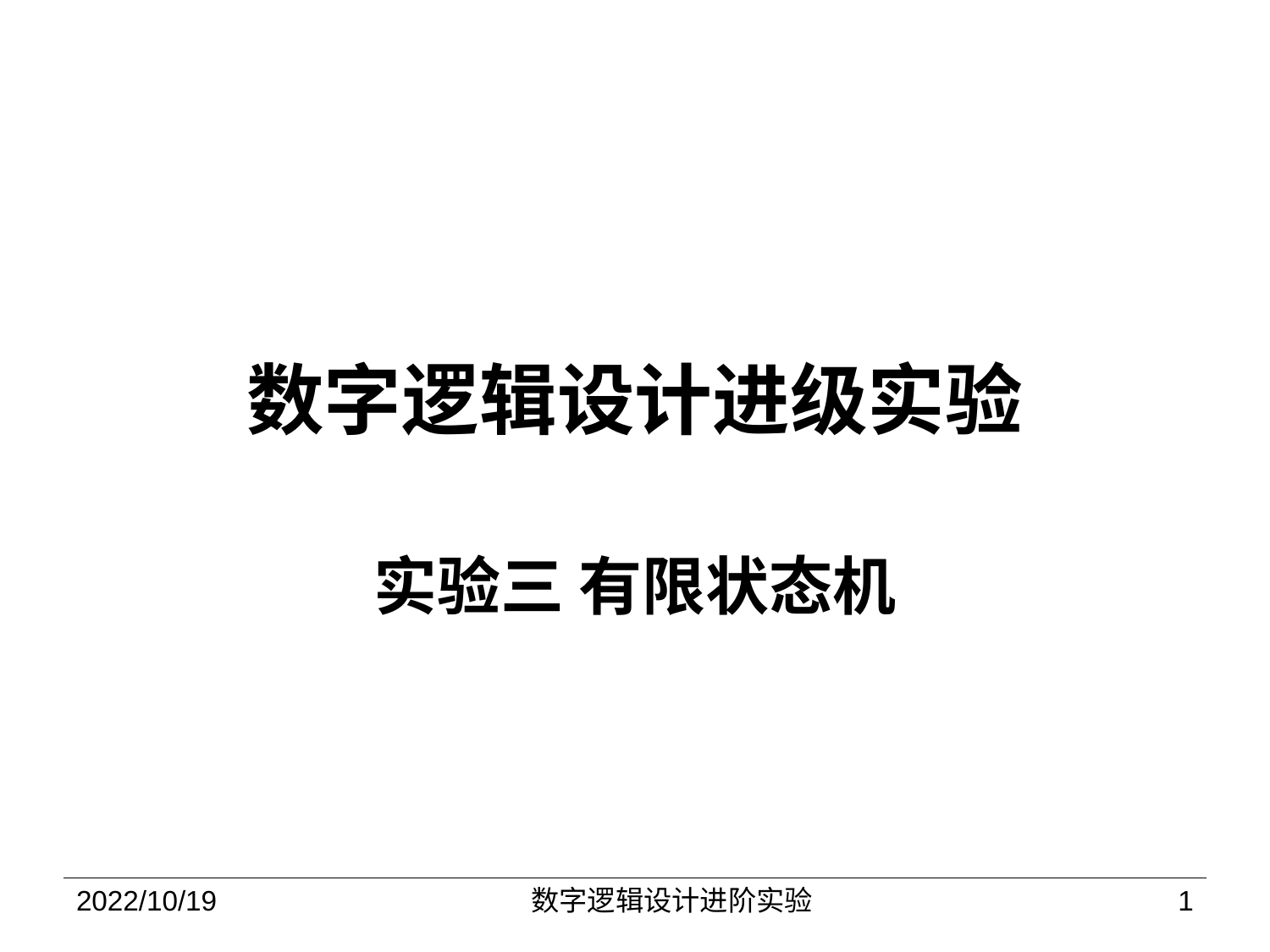

# 数字逻辑设计进级实验
实验三 有限状态机

2022/10/19
数字逻辑设计进阶实验
1